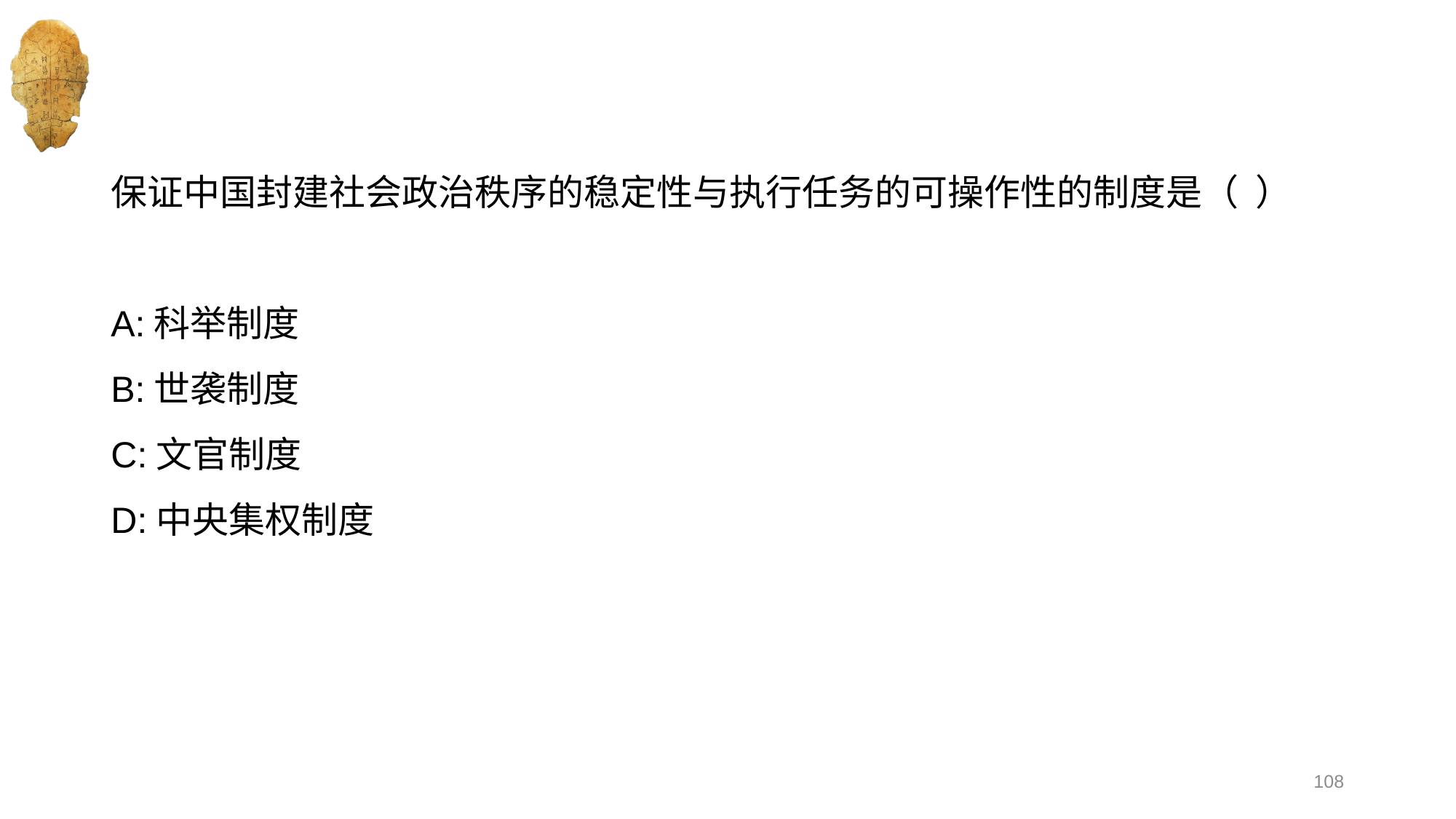

#
保证中国封建社会政治秩序的稳定性与执行任务的可操作性的制度是（  ）

A:科举制度
B:世袭制度
C:文官制度
D:中央集权制度

108